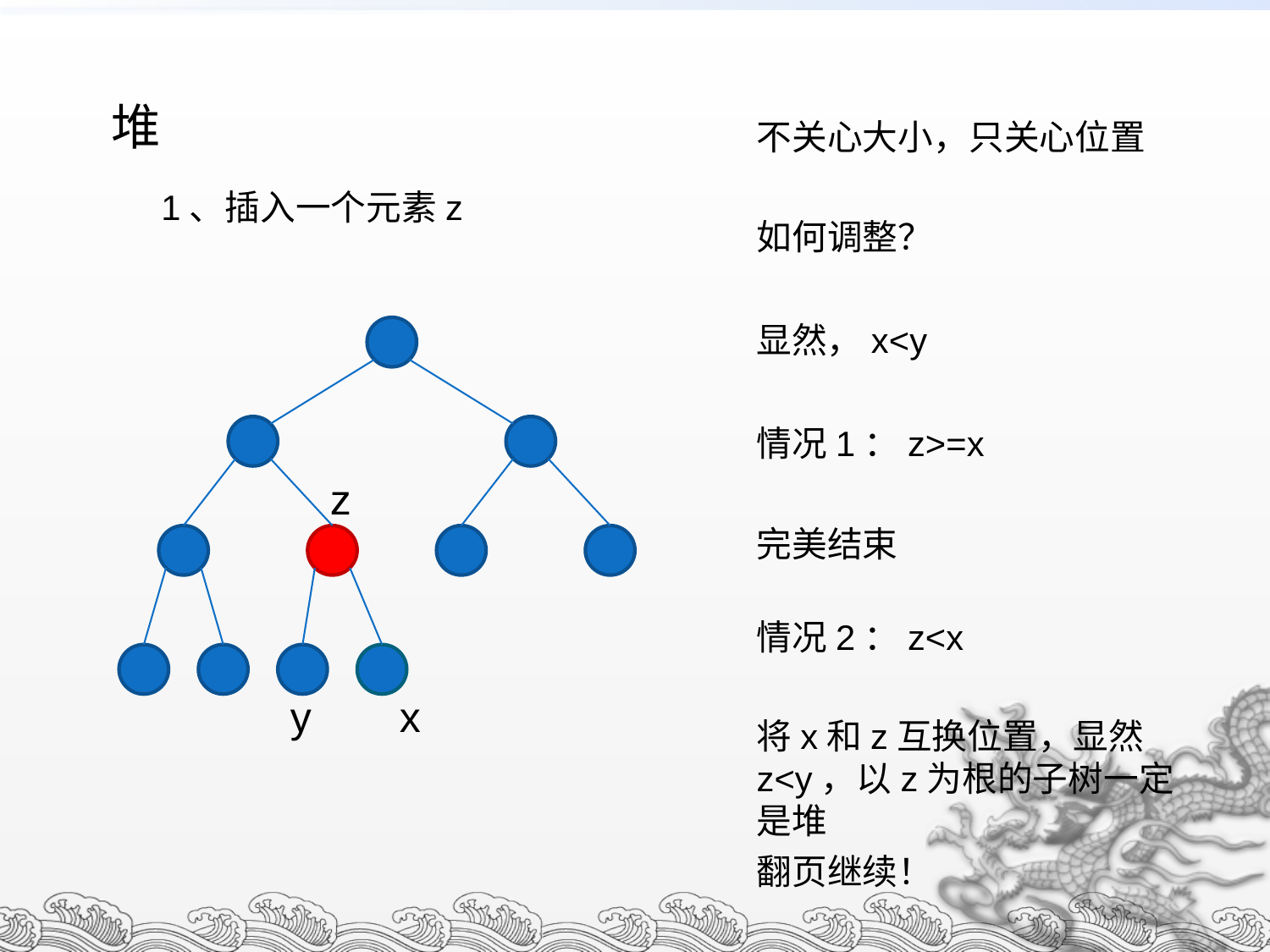

堆
不关心大小，只关心位置
1、插入一个元素z
如何调整？
显然，x<y

情况1：z>=x

z
完美结束

情况2：z<x

y
x
将x和z互换位置，显然z<y，以z为根的子树一定是堆
翻页继续！